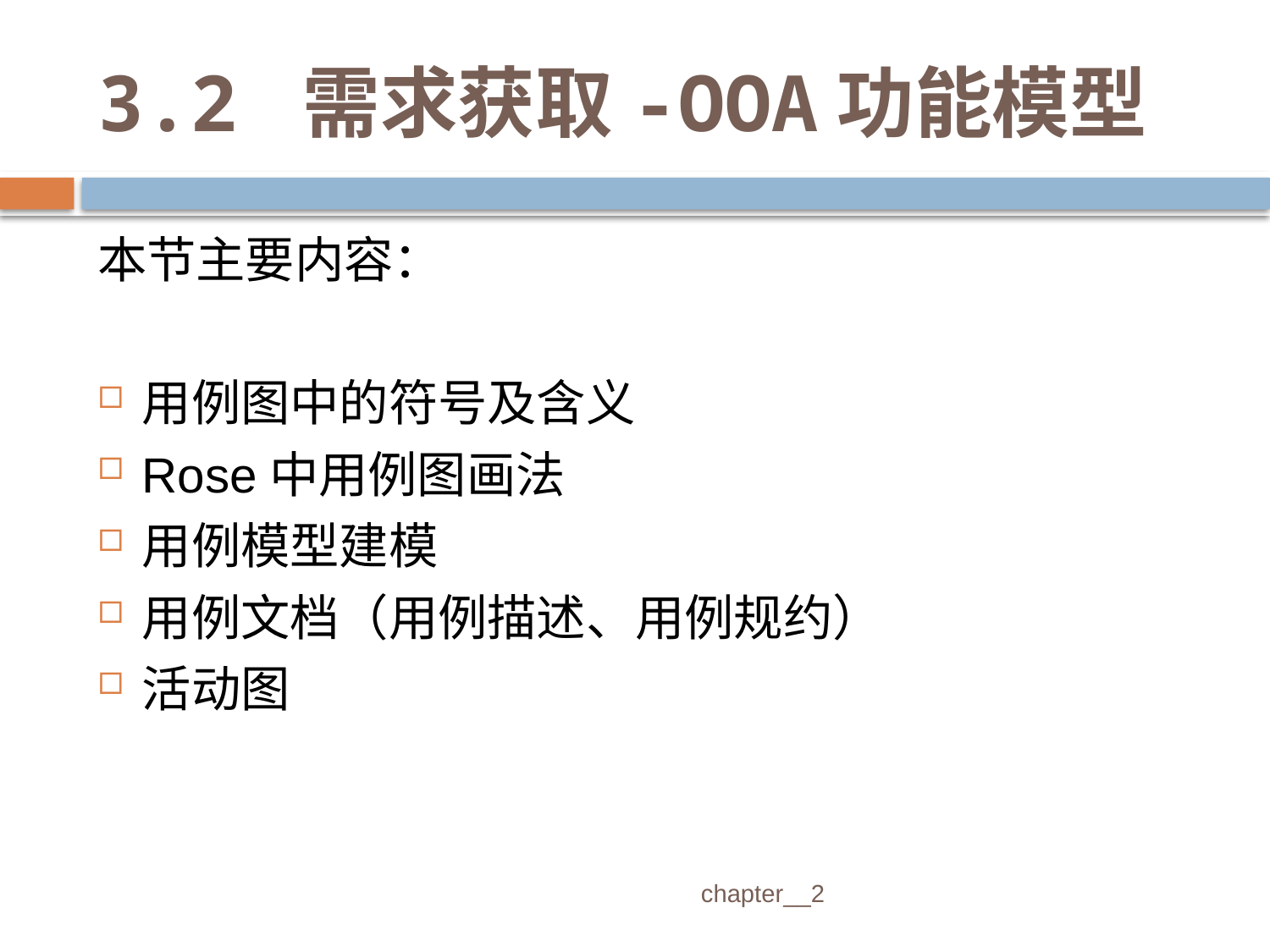

# 3.2 需求获取-OOA功能模型
12
本节主要内容：

用例图中的符号及含义
Rose中用例图画法
用例模型建模
用例文档（用例描述、用例规约）
活动图

 chapter__2